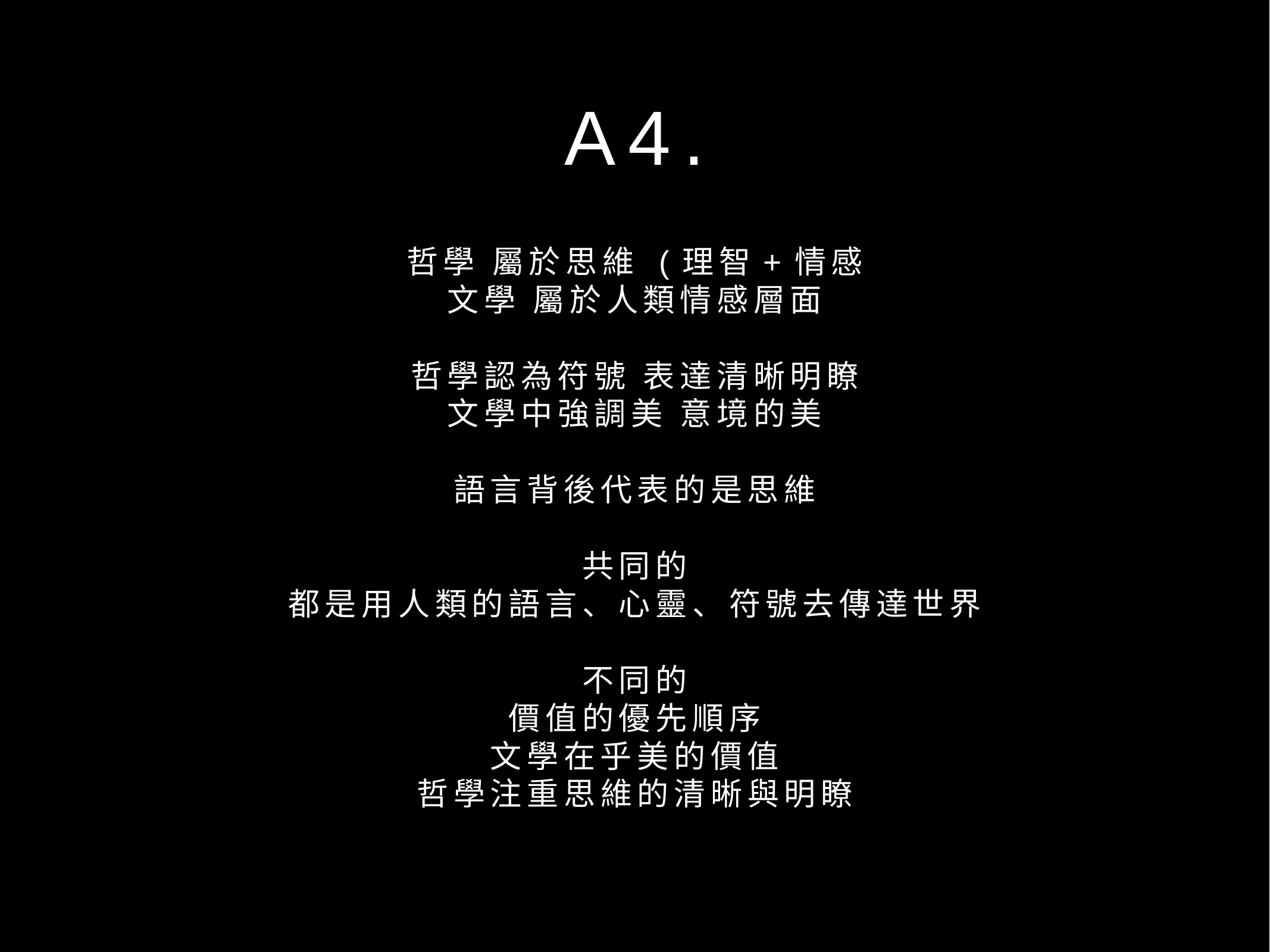

# A4.
哲學 屬於思維 (理智+情感
文學 屬於人類情感層面

哲學認為符號 表達清晰明瞭
文學中強調美 意境的美

語言背後代表的是思維

共同的
都是用人類的語言、心靈、符號去傳達世界

不同的
價值的優先順序
文學在乎美的價值
哲學注重思維的清晰與明瞭